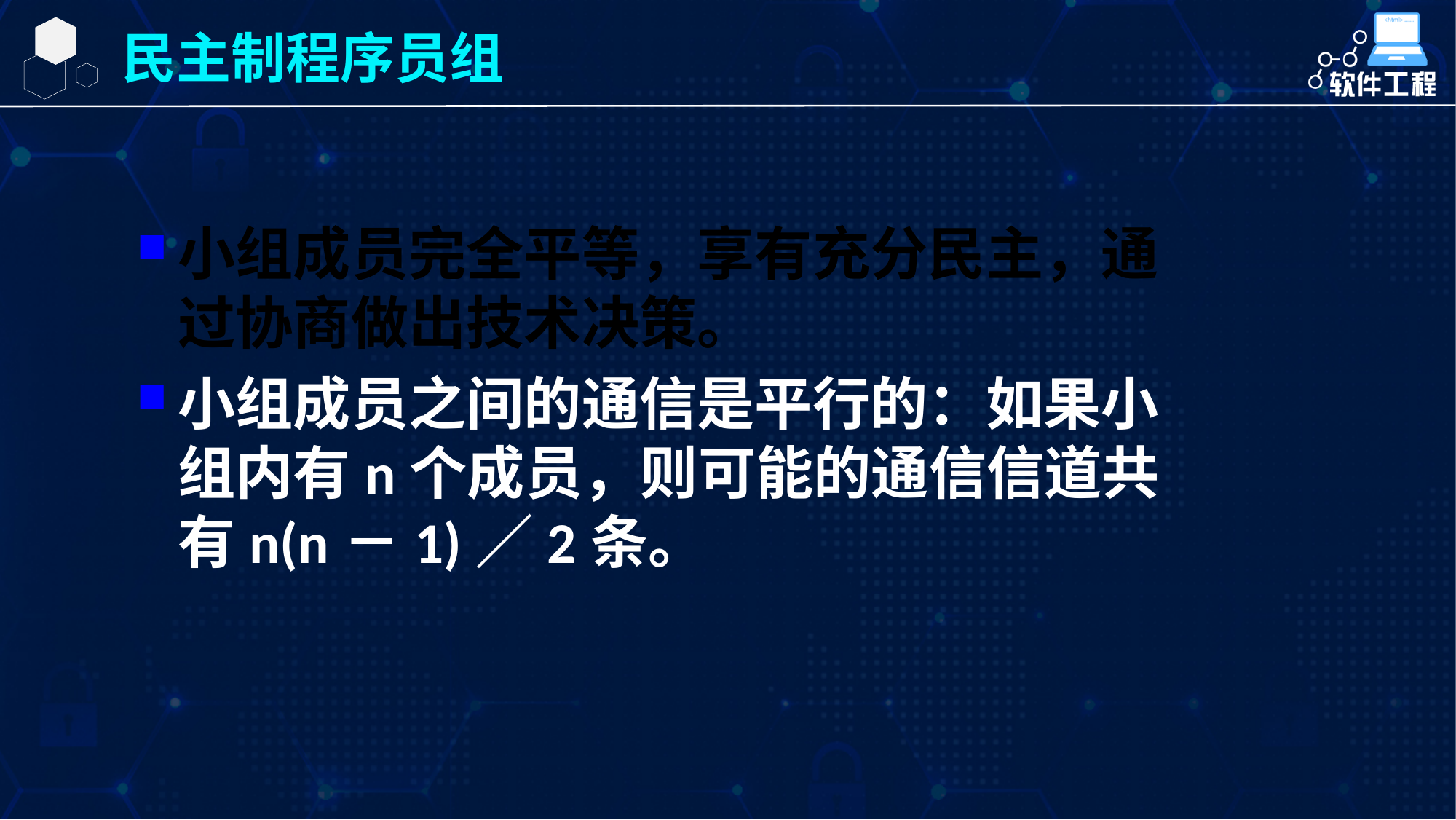

民主制程序员组
小组成员完全平等，享有充分民主，通过协商做出技术决策。
小组成员之间的通信是平行的：如果小组内有n个成员，则可能的通信信道共有n(n－1)／2条。